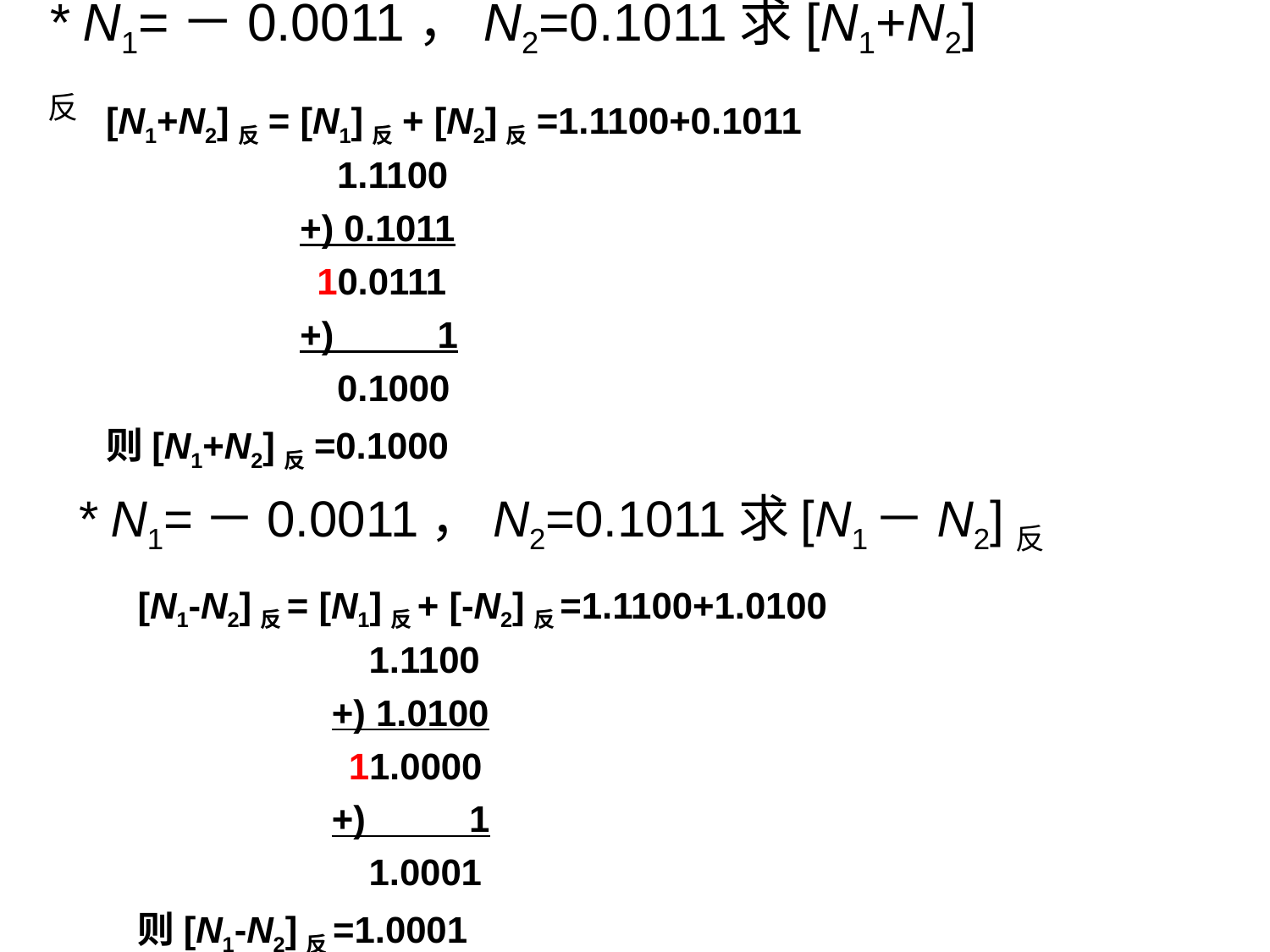

# * N1=－0.0011，N2=0.1011求[N1+N2]反
[N1+N2]反= [N1]反+ [N2]反=1.1100+0.1011
　　　　　　1.1100
　　　　　+) 0.1011
　　　　　  10.0111
　　　　　+)          1
　　　　　　0.1000
则[N1+N2]反=0.1000
* N1=－0.0011，N2=0.1011求[N1－N2]反
[N1-N2]反= [N1]反+ [-N2]反=1.1100+1.0100
　　　　　　1.1100
　　　　　+) 1.0100
　　　　　  11.0000
　　　　　+)          1
　　　　　　1.0001
则[N1-N2]反=1.0001